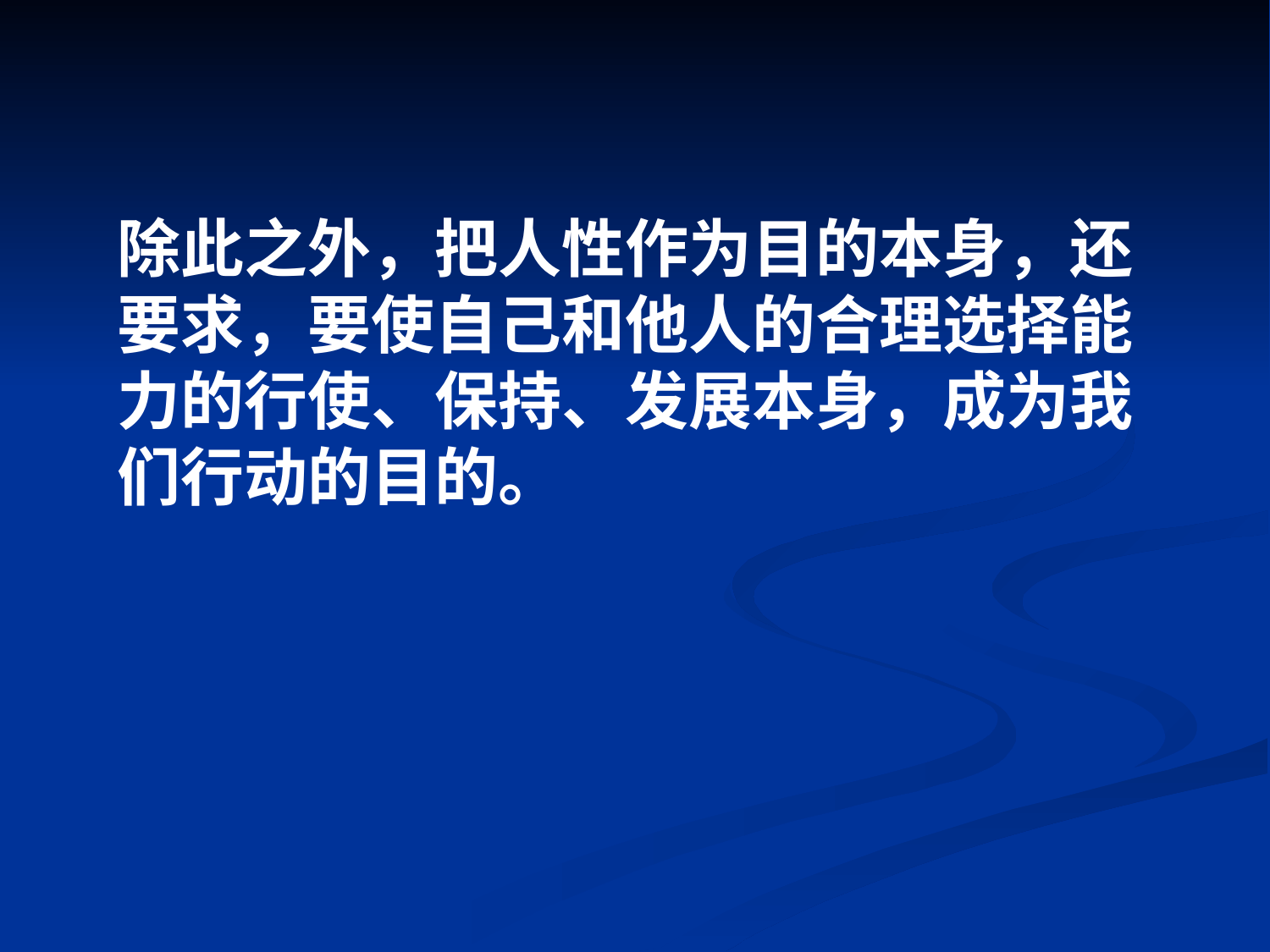

除此之外，把人性作为目的本身，还要求，要使自己和他人的合理选择能力的行使、保持、发展本身，成为我们行动的目的。